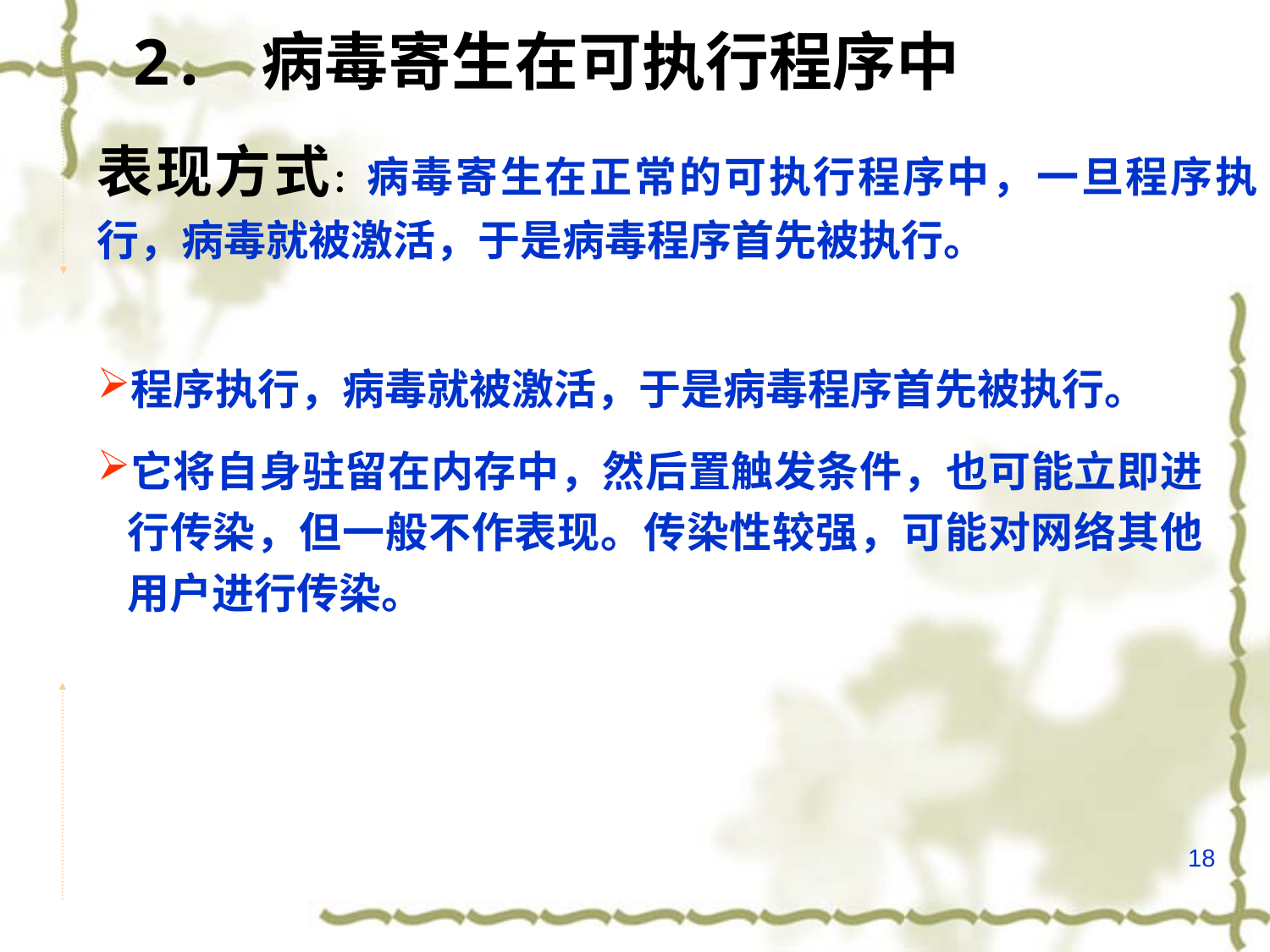

2. 病毒寄生在可执行程序中
表现方式：病毒寄生在正常的可执行程序中，一旦程序执行，病毒就被激活，于是病毒程序首先被执行。
程序执行，病毒就被激活，于是病毒程序首先被执行。
它将自身驻留在内存中，然后置触发条件，也可能立即进行传染，但一般不作表现。传染性较强，可能对网络其他用户进行传染。
18